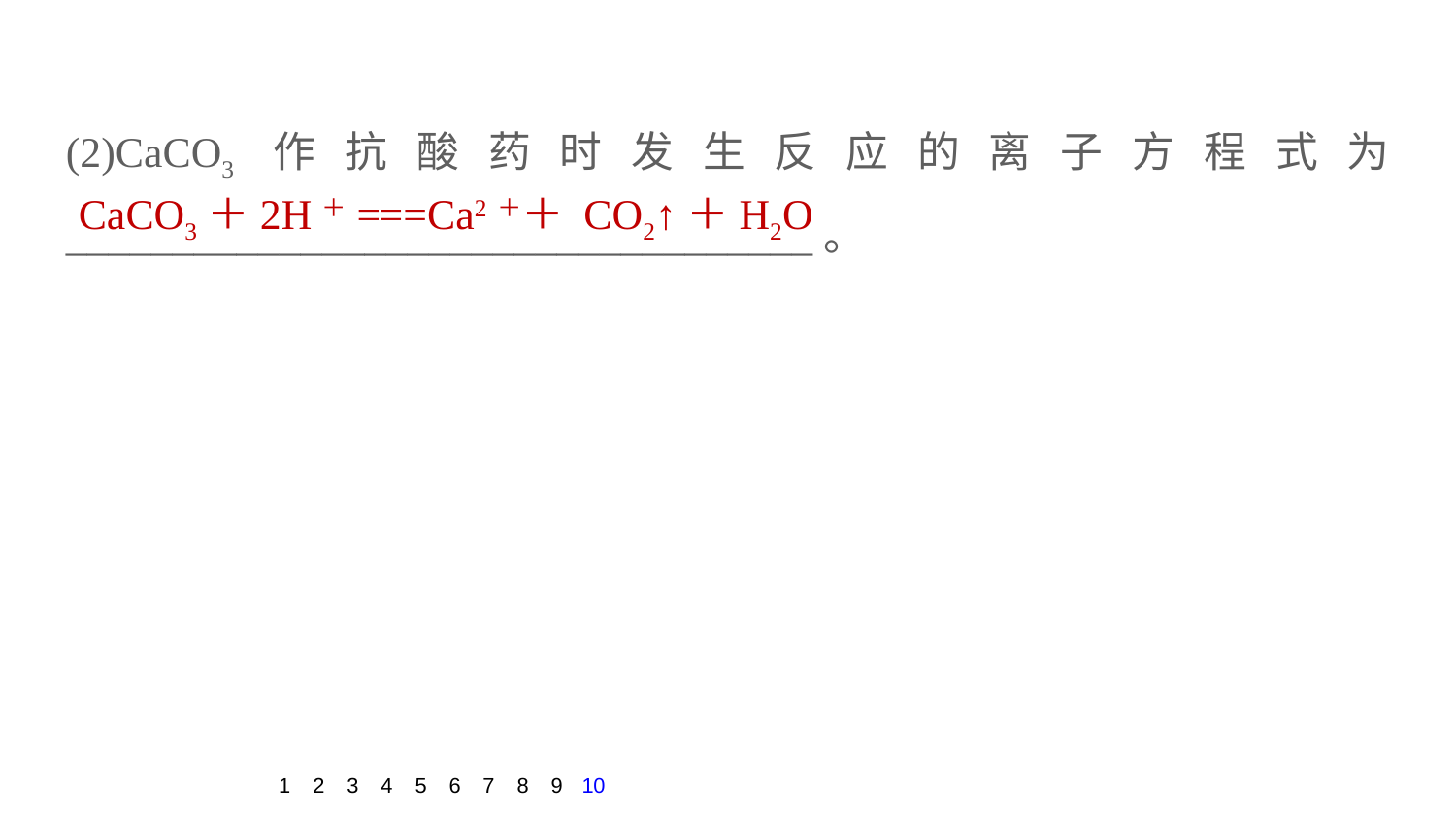

(2)CaCO3作抗酸药时发生反应的离子方程式为___________________________________。
CaCO3＋2H＋===Ca2＋＋
CO2↑＋H2O
1
2
3
4
5
6
7
8
9
10